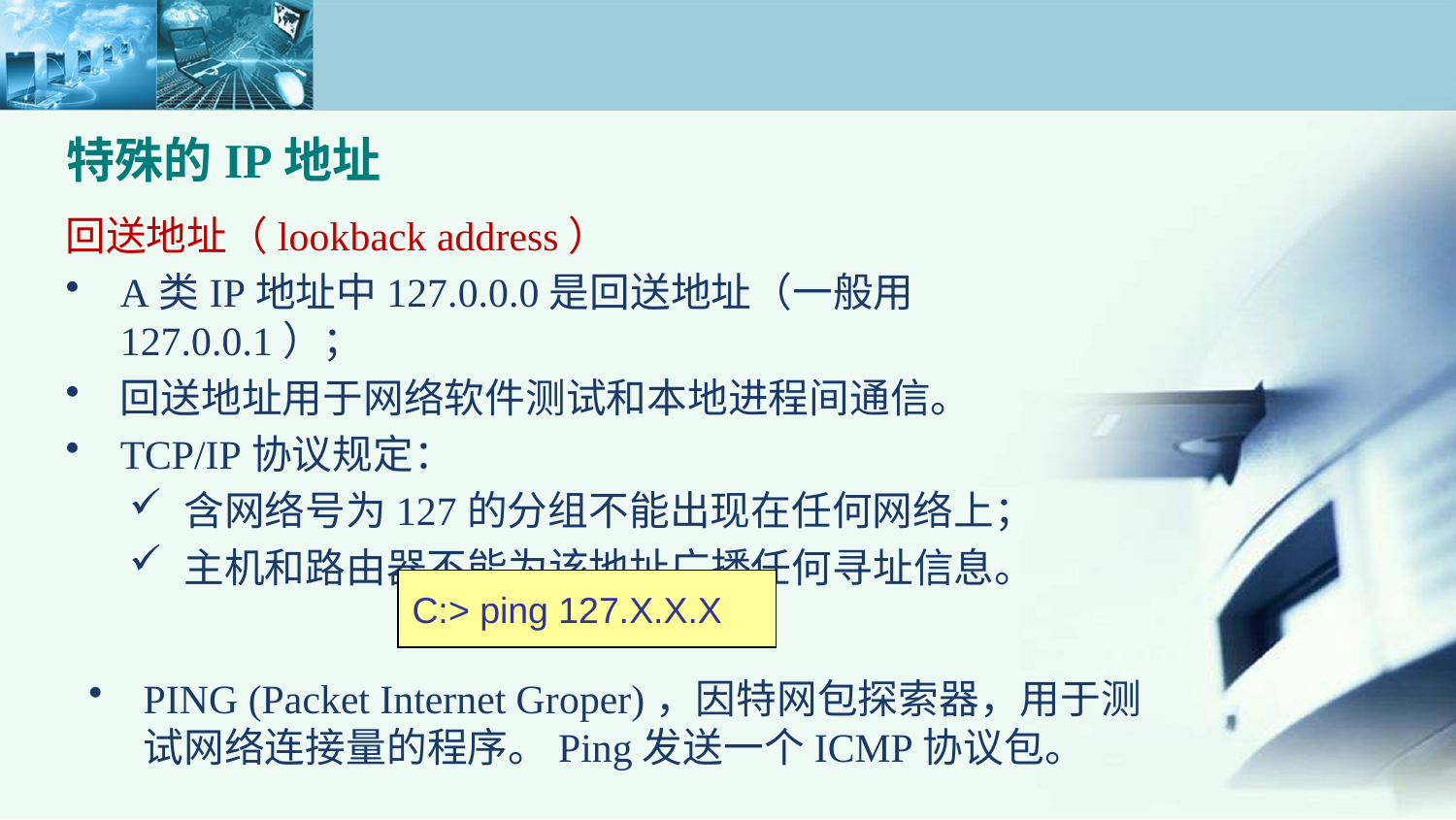

特殊的IP地址
回送地址（lookback address）
A类IP地址中127.0.0.0是回送地址（一般用127.0.0.1）；
回送地址用于网络软件测试和本地进程间通信。
TCP/IP协议规定：
含网络号为127的分组不能出现在任何网络上；
主机和路由器不能为该地址广播任何寻址信息。

C:> ping 127.X.X.X
PING (Packet Internet Groper)，因特网包探索器，用于测试网络连接量的程序。Ping发送一个ICMP协议包。